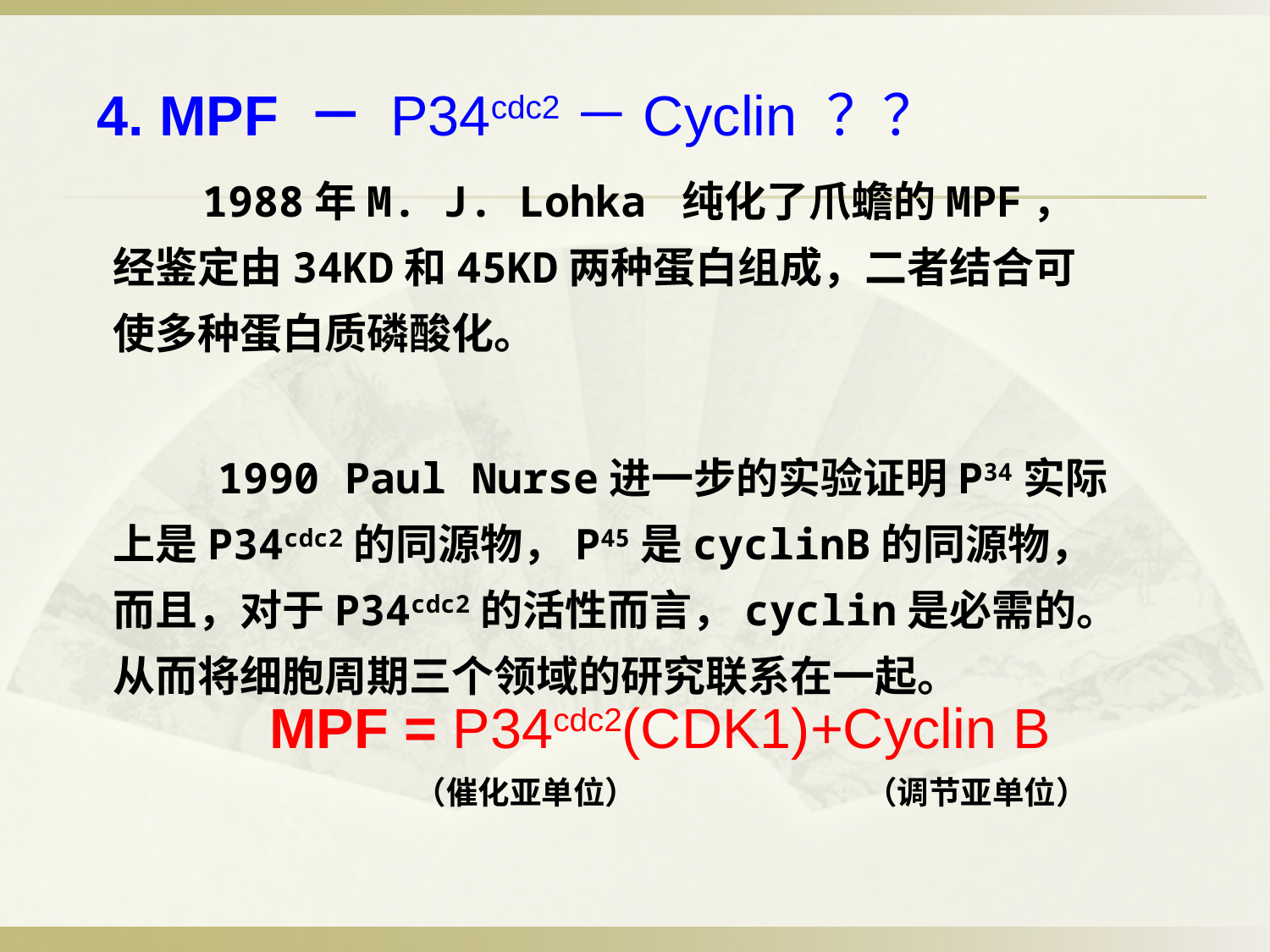

4. MPF － P34cdc2－Cyclin ？？
　　　1988年M. J. Lohka 纯化了爪蟾的MPF，经鉴定由34KD和45KD两种蛋白组成，二者结合可使多种蛋白质磷酸化。
      1990 Paul Nurse进一步的实验证明P34实际上是P34cdc2的同源物，P45是cyclinB的同源物，而且，对于P34cdc2的活性而言，cyclin是必需的。从而将细胞周期三个领域的研究联系在一起。
MPF = P34cdc2(CDK1)+Cyclin B
（催化亚单位）
（调节亚单位）